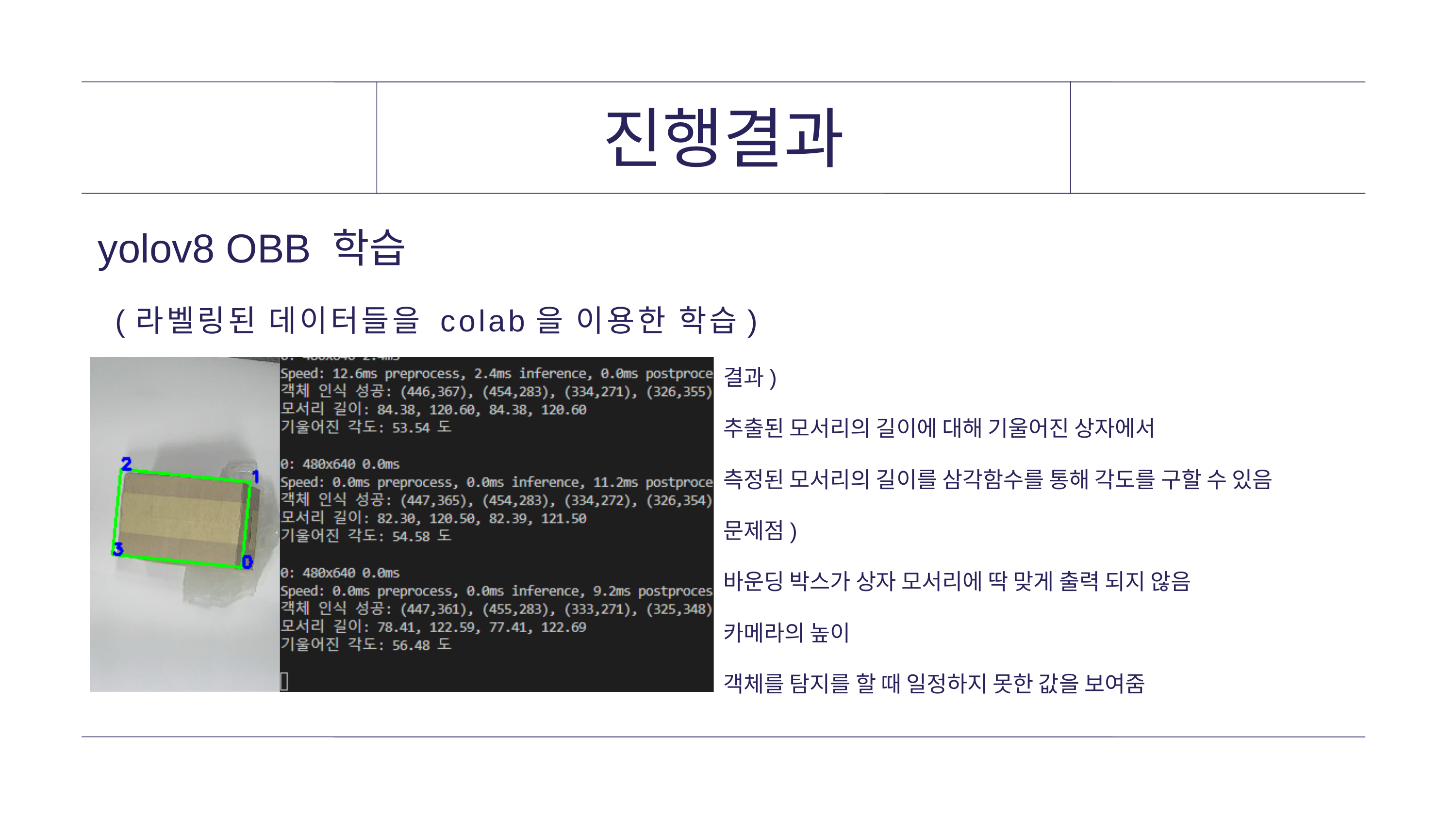

진행결과

yolov8 OBB 학습
(라벨링된 데이터들을 colab을 이용한 학습)
결과)
추출된 모서리의 길이에 대해 기울어진 상자에서
측정된 모서리의 길이를 삼각함수를 통해 각도를 구할 수 있음
문제점)
바운딩 박스가 상자 모서리에 딱 맞게 출력 되지 않음
카메라의 높이
객체를 탐지를 할 때 일정하지 못한 값을 보여줌